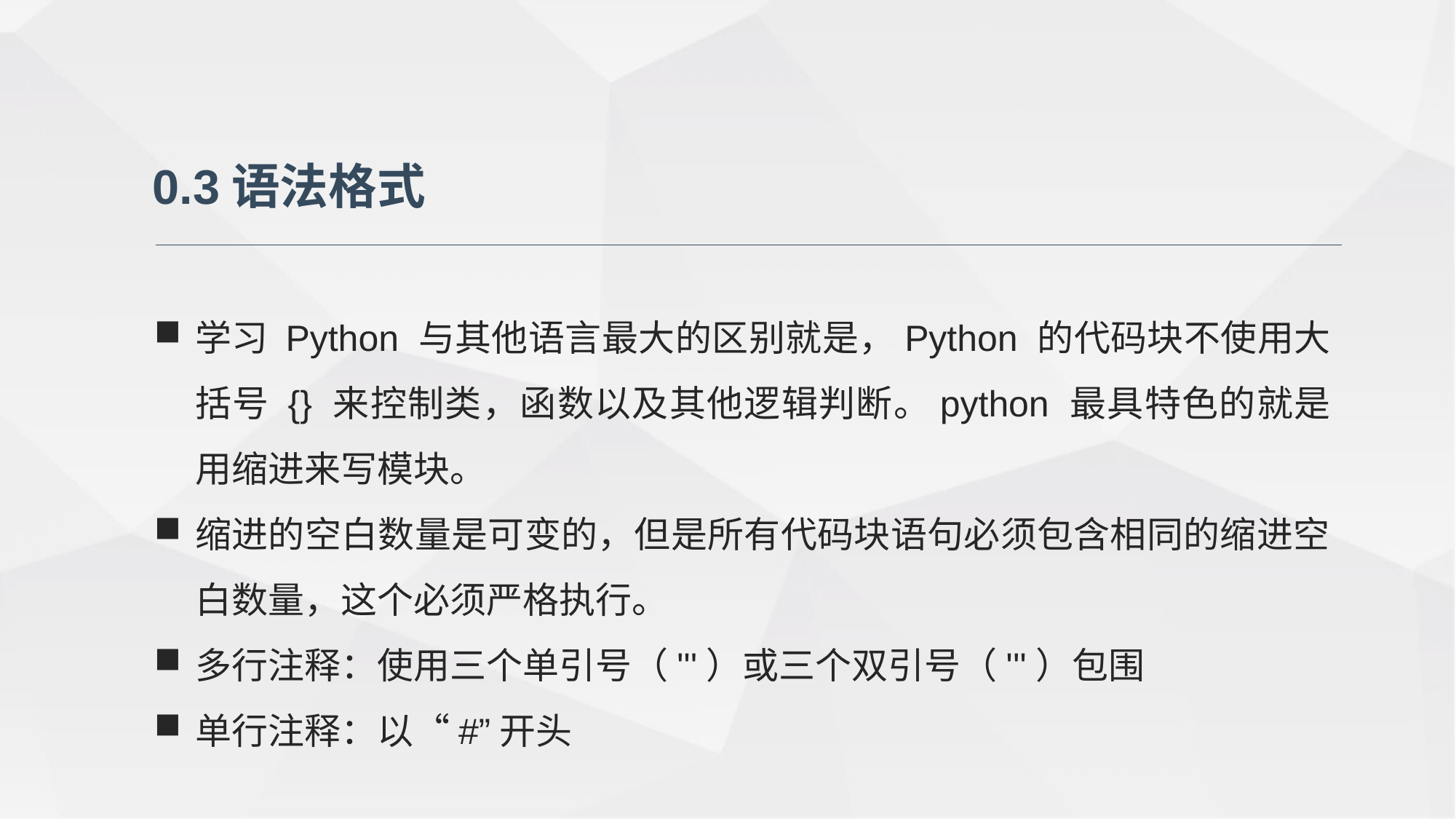

0.3语法格式
学习 Python 与其他语言最大的区别就是，Python 的代码块不使用大括号 {} 来控制类，函数以及其他逻辑判断。python 最具特色的就是用缩进来写模块。
缩进的空白数量是可变的，但是所有代码块语句必须包含相同的缩进空白数量，这个必须严格执行。
多行注释：使用三个单引号（'''）或三个双引号（'''）包围
单行注释：以“#”开头